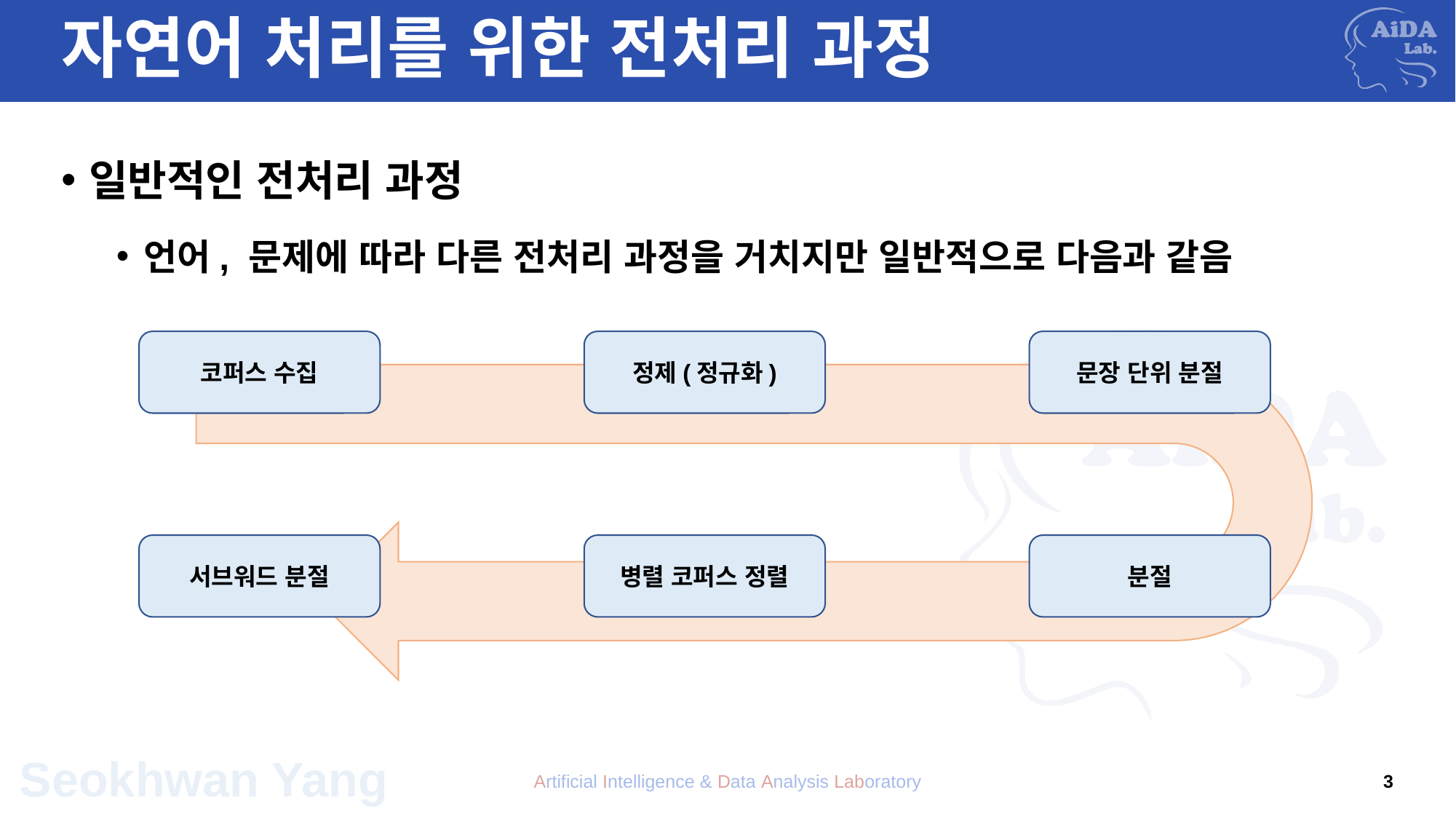

# 자연어 처리를 위한 전처리 과정
일반적인 전처리 과정
언어, 문제에 따라 다른 전처리 과정을 거치지만 일반적으로 다음과 같음
코퍼스 수집
정제(정규화)
문장 단위 분절
서브워드 분절
병렬 코퍼스 정렬
분절
Artificial Intelligence & Data Analysis Laboratory
3